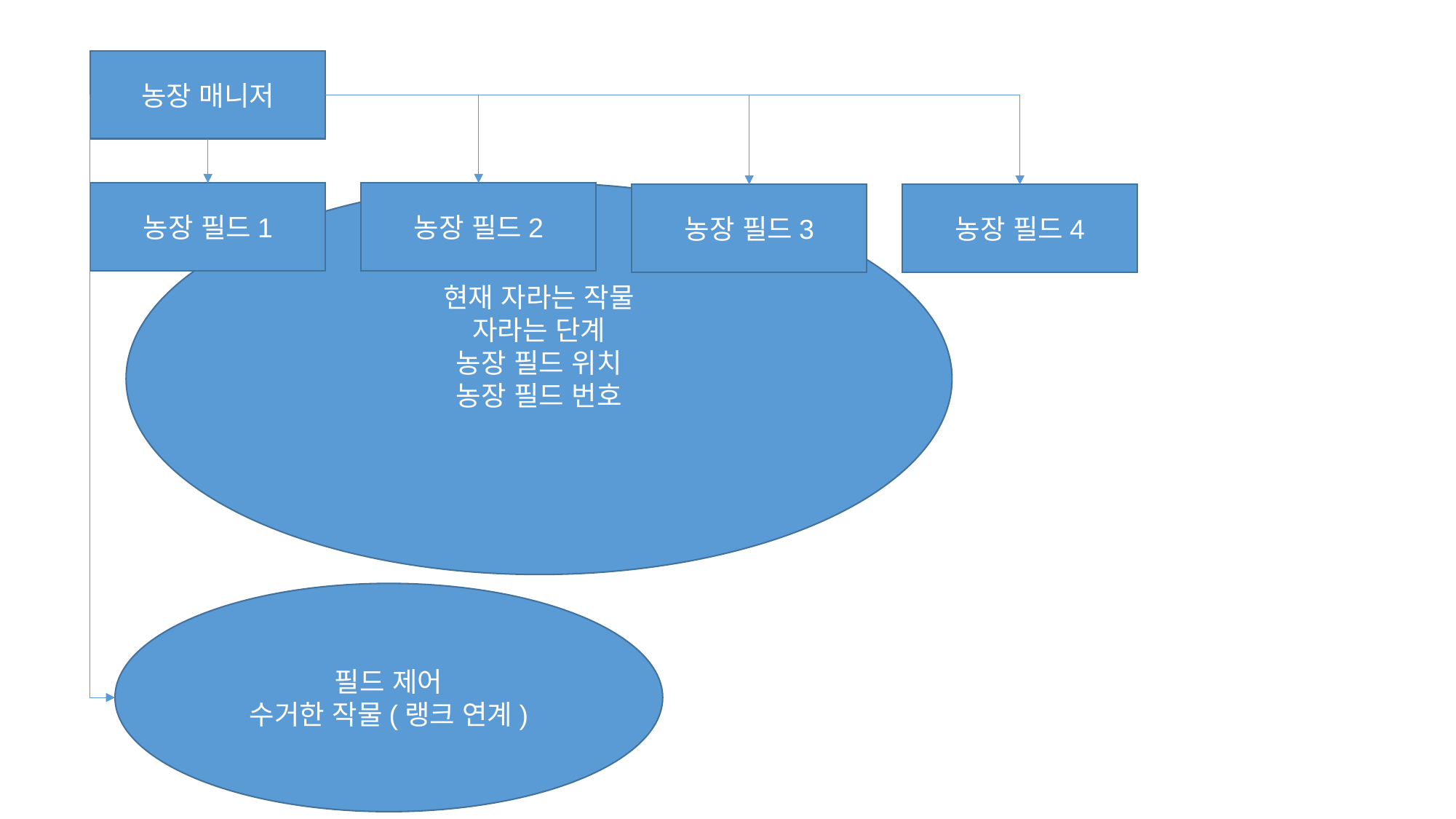

농장 매니저
농장 필드1
농장 필드2
현재 자라는 작물
자라는 단계
농장 필드 위치
농장 필드 번호

농장 필드3
농장 필드4
필드 제어
수거한 작물(랭크 연계)